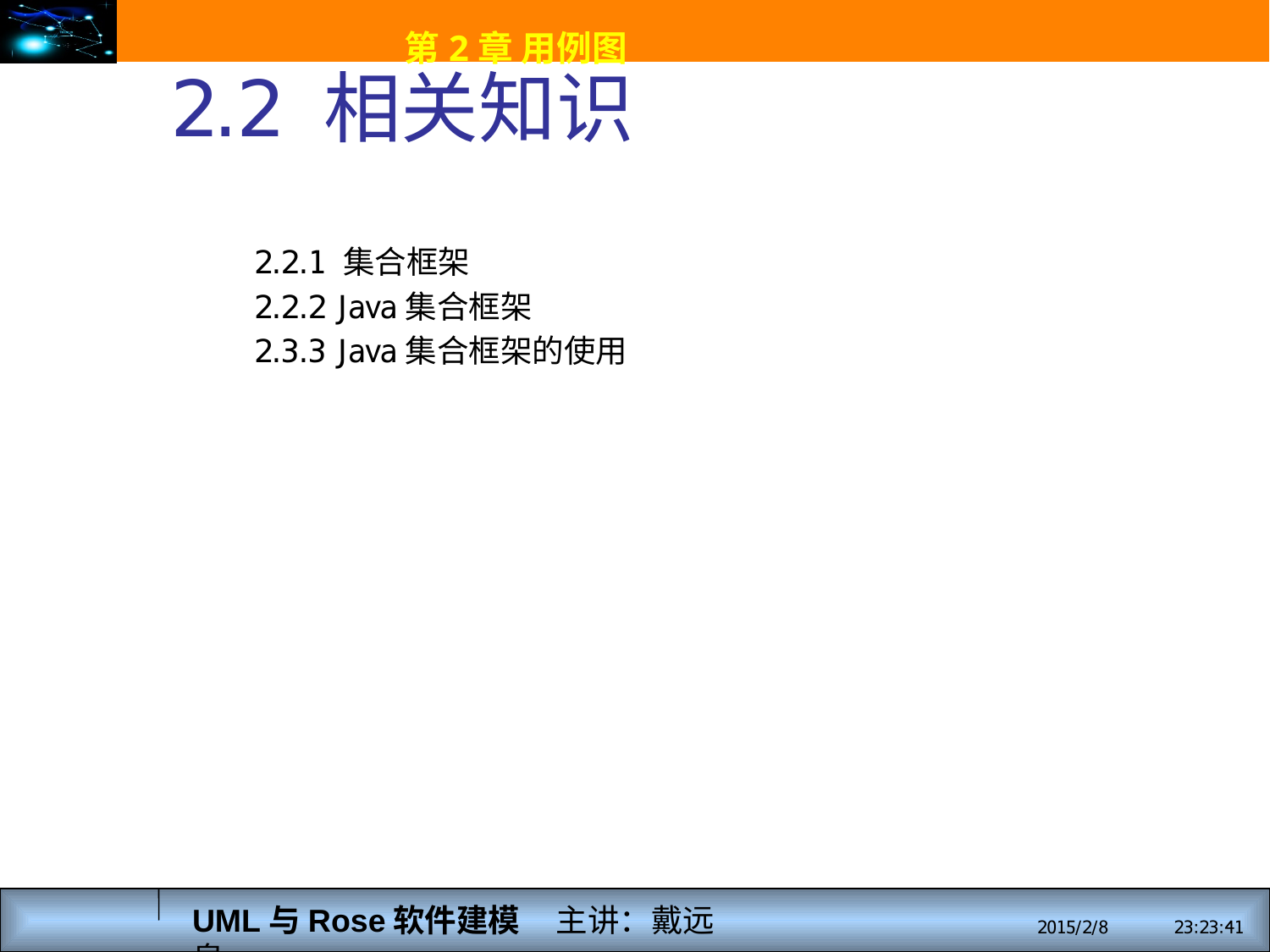

# 2.2 相关知识
	2.2.1 集合框架
	2.2.2 Java集合框架
	2.3.3 Java集合框架的使用